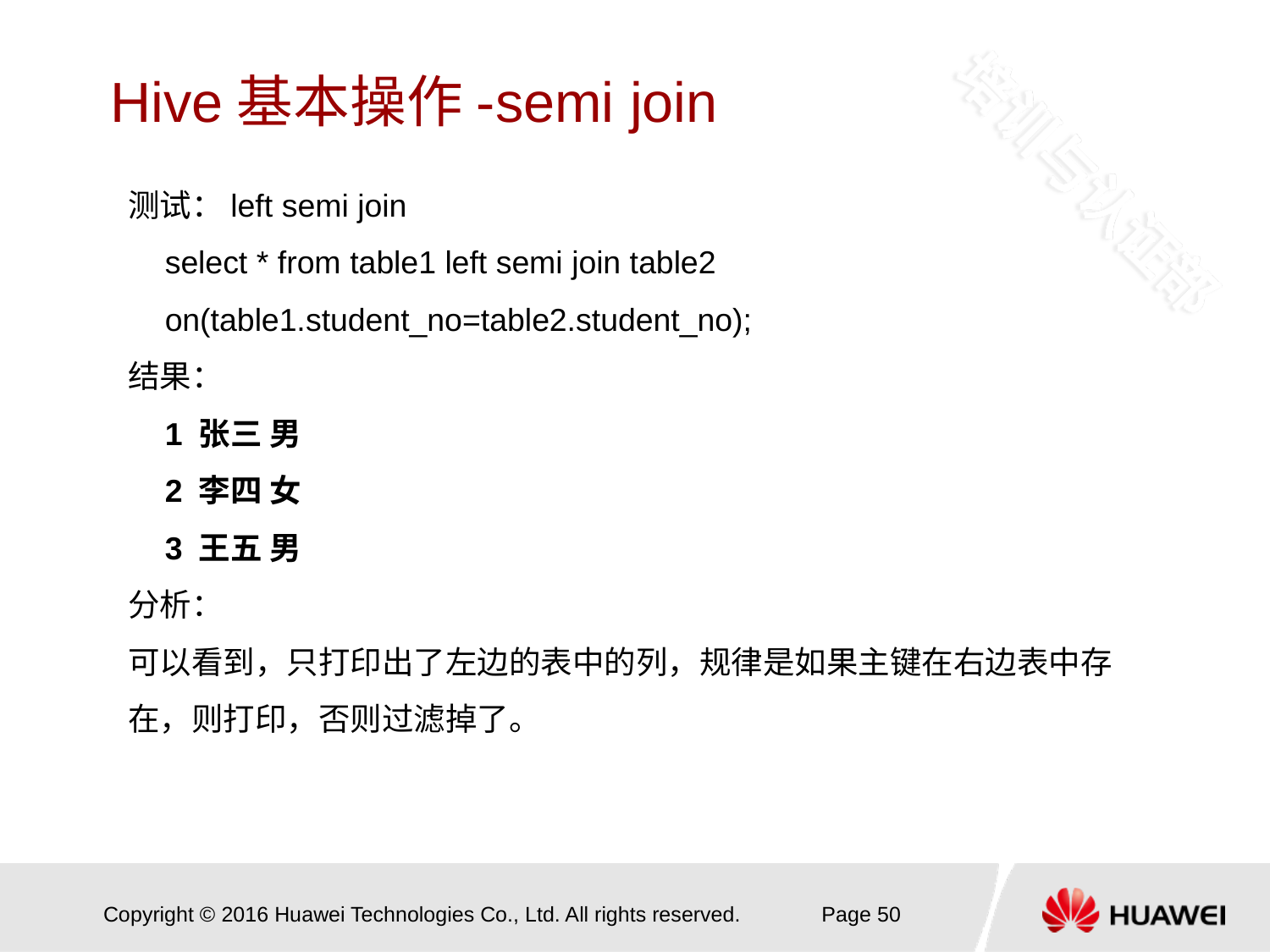

# Hive基本操作-semi join
测试：left semi join
select * from table1 left semi join table2 on(table1.student_no=table2.student_no);
结果：
1 张三 男
2 李四 女
3 王五 男
分析：
可以看到，只打印出了左边的表中的列，规律是如果主键在右边表中存在，则打印，否则过滤掉了。